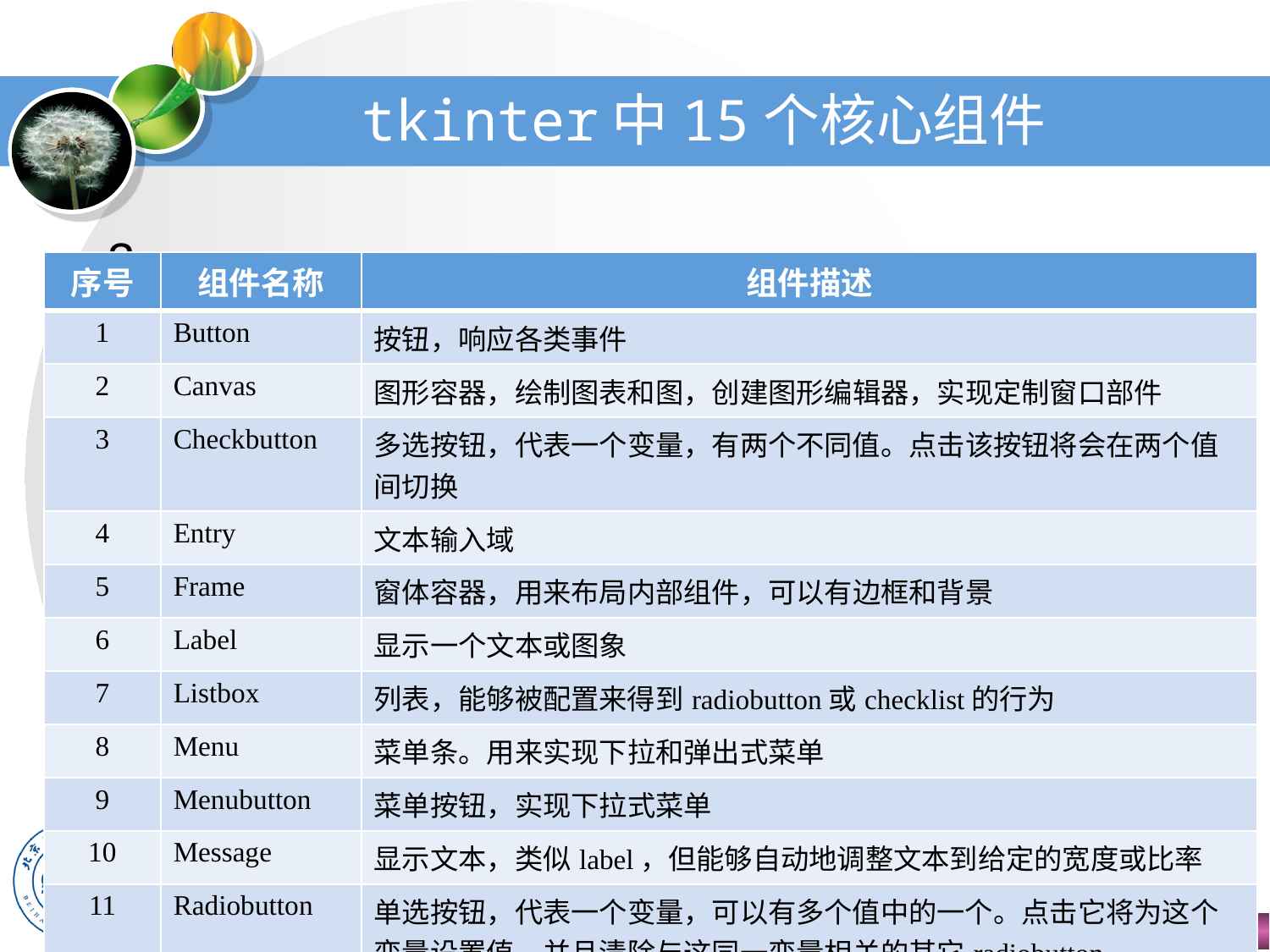

# tkinter中15个核心组件
3、
| 序号 | 组件名称 | 组件描述 |
| --- | --- | --- |
| 1 | Button | 按钮，响应各类事件 |
| 2 | Canvas | 图形容器，绘制图表和图，创建图形编辑器，实现定制窗口部件 |
| 3 | Checkbutton | 多选按钮，代表一个变量，有两个不同值。点击该按钮将会在两个值间切换 |
| 4 | Entry | 文本输入域 |
| 5 | Frame | 窗体容器，用来布局内部组件，可以有边框和背景 |
| 6 | Label | 显示一个文本或图象 |
| 7 | Listbox | 列表，能够被配置来得到radiobutton或checklist的行为 |
| 8 | Menu | 菜单条。用来实现下拉和弹出式菜单 |
| 9 | Menubutton | 菜单按钮，实现下拉式菜单 |
| 10 | Message | 显示文本，类似label，但能够自动地调整文本到给定的宽度或比率 |
| 11 | Radiobutton | 单选按钮，代表一个变量，可以有多个值中的一个。点击它将为这个变量设置值，并且清除与这同一变量相关的其它radiobutton |
91